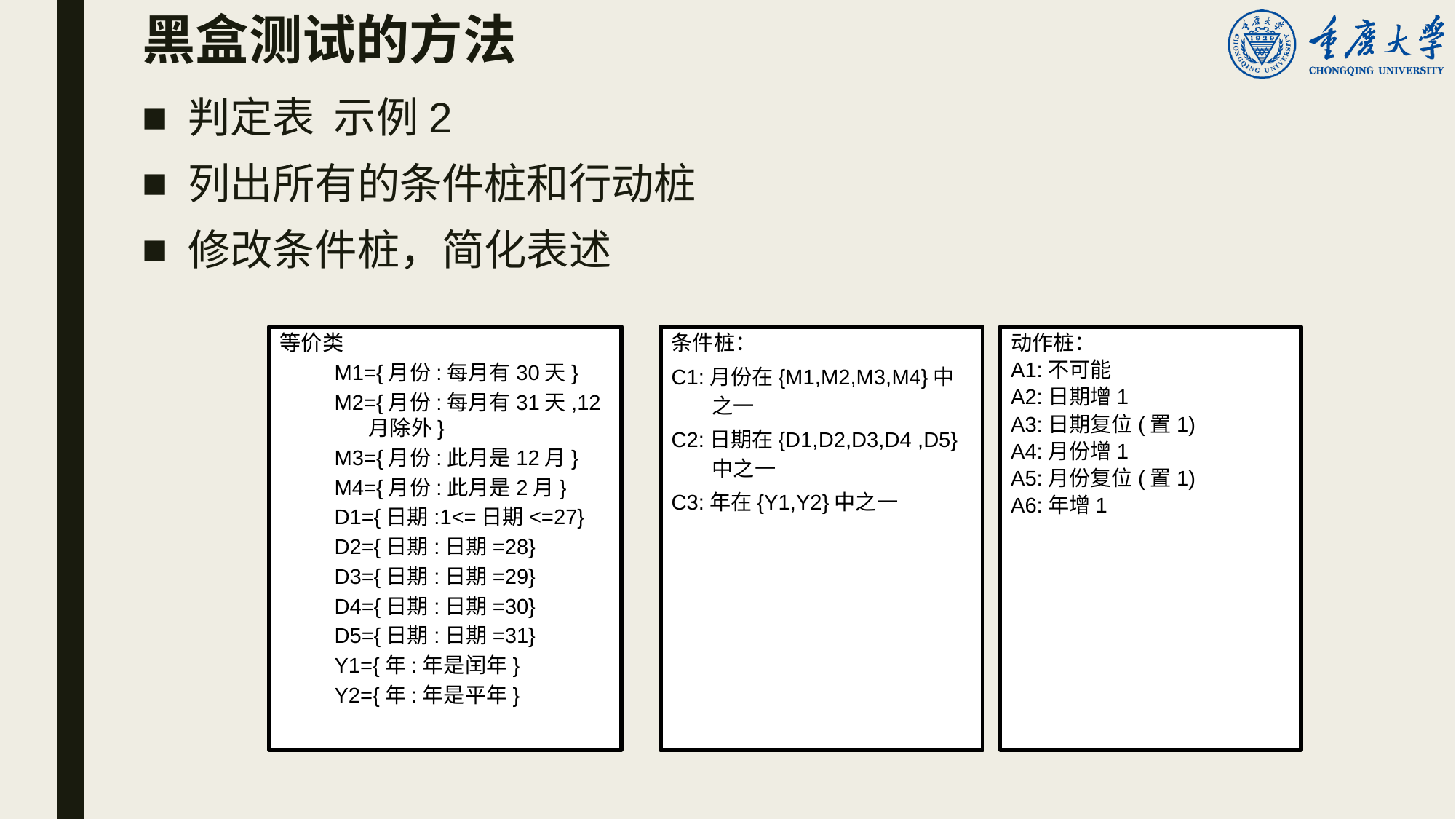

# 黑盒测试的方法
判定表  示例2
列出所有的条件桩和行动桩
修改条件桩，简化表述
等价类
M1={月份:每月有30天}
M2={月份:每月有31天,12月除外}
M3={月份:此月是12月}
M4={月份:此月是2月}
D1={日期:1<=日期<=27}
D2={日期:日期=28}
D3={日期:日期=29}
D4={日期:日期=30}
D5={日期:日期=31}
Y1={年:年是闰年}
Y2={年:年是平年}
条件桩：
C1:月份在M1中
C2:月份在M2中
C3:月份在M3中
C4:月份在M3中
C5:日期在D1中
C6:日期在D2中
C7:日期在D3中
C8:日期在D4中
C9:日期在D4中
C10:年是闰年
C11:年是平年

动作桩：
A1:不可能
A2:日期增1
A3:日期复位(置1)
A4:月份增1
A5:月份复位(置1)
A6:年增1
条件桩：
C1:月份在{M1,M2,M3,M4}中之一
C2:日期在{D1,D2,D3,D4 ,D5}中之一
C3:年在{Y1,Y2}中之一